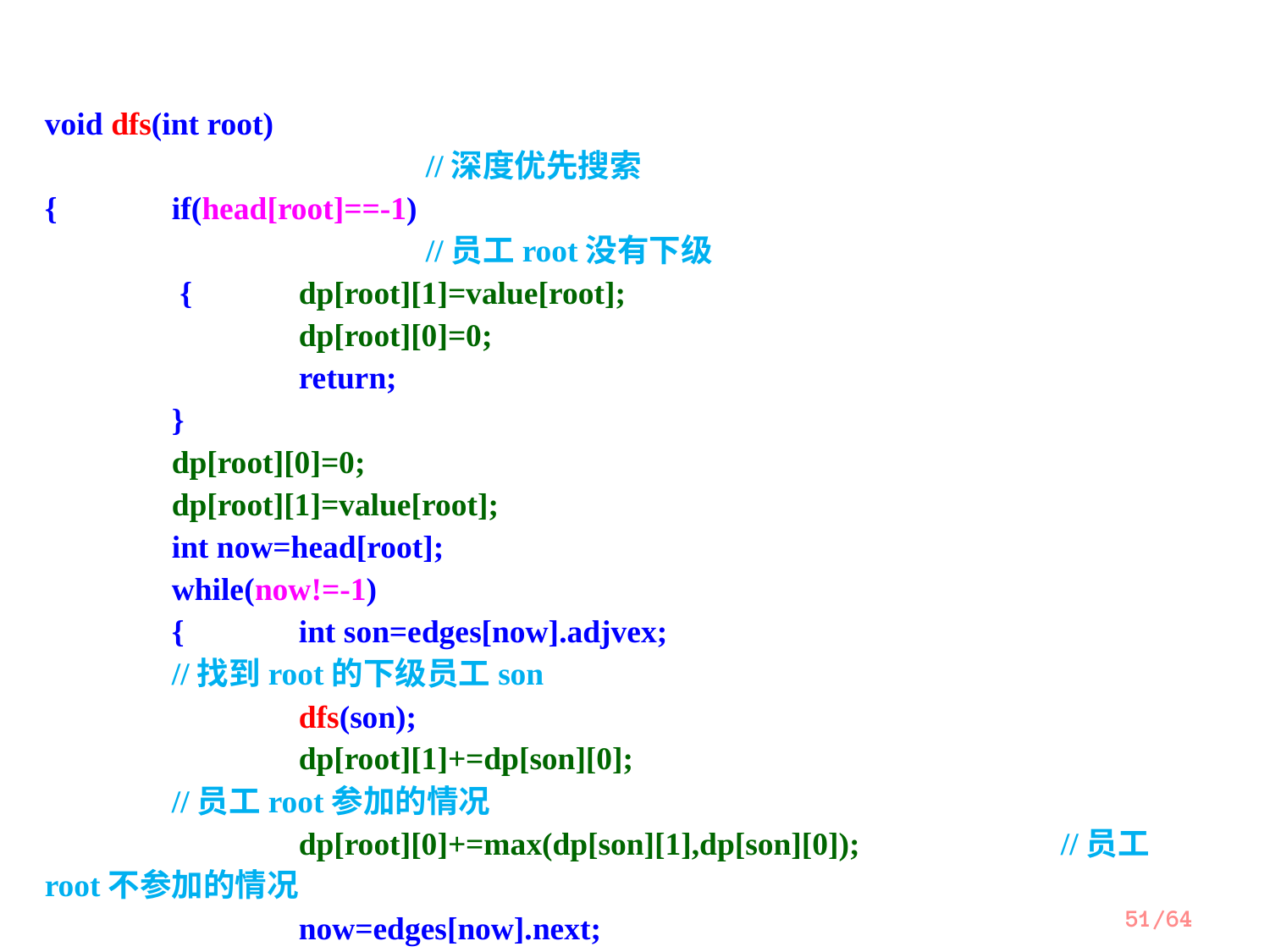

void dfs(int root)											//深度优先搜索
{	if(head[root]==-1)										//员工root没有下级
 	 {	dp[root][1]=value[root];
     		dp[root][0]=0;
     		return;
	}
  	dp[root][0]=0;
  	dp[root][1]=value[root];
  	int now=head[root];
	while(now!=-1)
 	{	int son=edges[now].adjvex;						//找到root的下级员工son
		dfs(son);
    		dp[root][1]+=dp[son][0];  						//员工root参加的情况
  		dp[root][0]+=max(dp[son][1],dp[son][0]); 		//员工root不参加的情况
    		now=edges[now].next;							//继续找root的下级员工
 	}
}
51/64